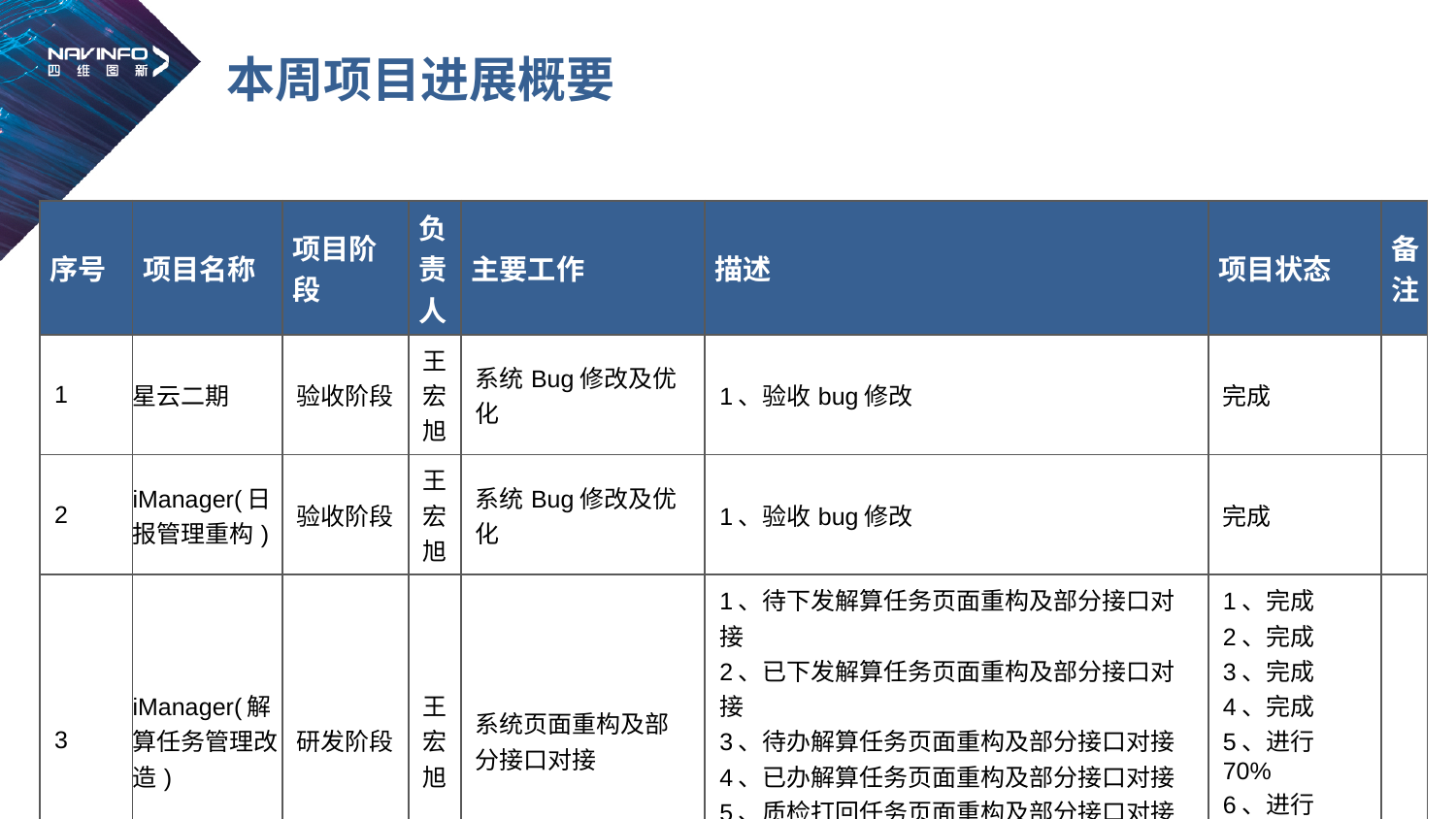

# 本周项目进展概要
| 序号 | 项目名称 | 项目阶段 | 负责人 | 主要工作 | 描述 | 项目状态 | 备注 |
| --- | --- | --- | --- | --- | --- | --- | --- |
| 1 | 星云二期 | 验收阶段 | 王宏旭 | 系统Bug修改及优化 | 1、验收bug修改 | 完成 |  |
| 2 | iManager(日报管理重构) | 验收阶段 | 王宏旭 | 系统Bug修改及优化 | 1、验收bug修改 | 完成 |  |
| 3 | iManager(解算任务管理改造) | 研发阶段 | 王宏旭 | 系统页面重构及部分接口对接 | 1、待下发解算任务页面重构及部分接口对接 2、已下发解算任务页面重构及部分接口对接 3、待办解算任务页面重构及部分接口对接 4、已办解算任务页面重构及部分接口对接 5、质检打回任务页面重构及部分接口对接 6、待下发质检任务页面重构及部分接口对接 | 1、完成 2、完成 3、完成 4、完成 5、进行 70% 6、进行 50% |  |
|  |  |  |  |  |  |  |  |